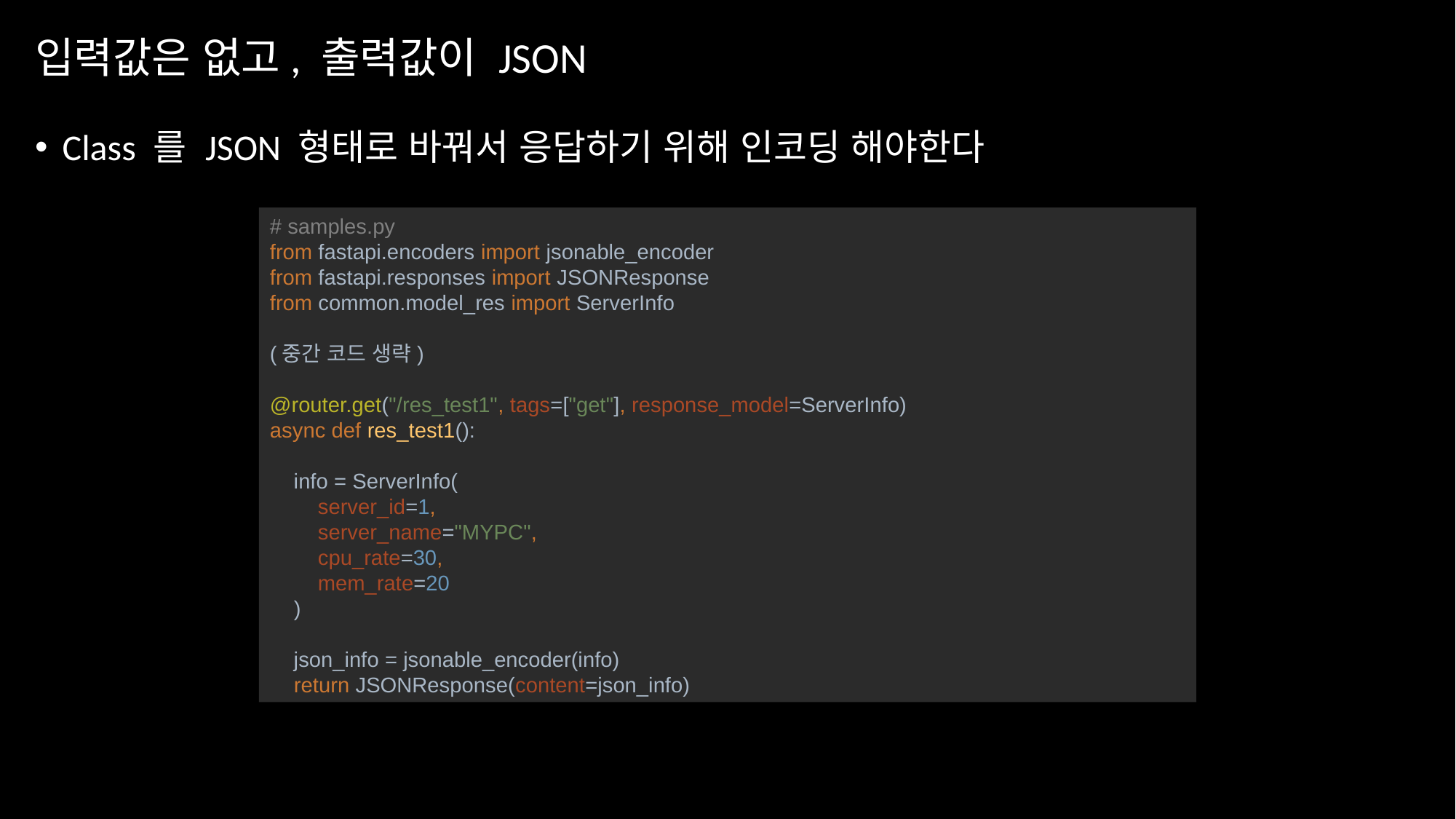

# 입력값은 없고, 출력값이 JSON
Class 를 JSON 형태로 바꿔서 응답하기 위해 인코딩 해야한다
# samples.py
from fastapi.encoders import jsonable_encoder
from fastapi.responses import JSONResponse
from common.model_res import ServerInfo

(중간 코드 생략)
@router.get("/res_test1", tags=["get"], response_model=ServerInfo)
async def res_test1():
    info = ServerInfo(
        server_id=1,
        server_name="MYPC",
        cpu_rate=30,
        mem_rate=20
    )
    json_info = jsonable_encoder(info)
    return JSONResponse(content=json_info)